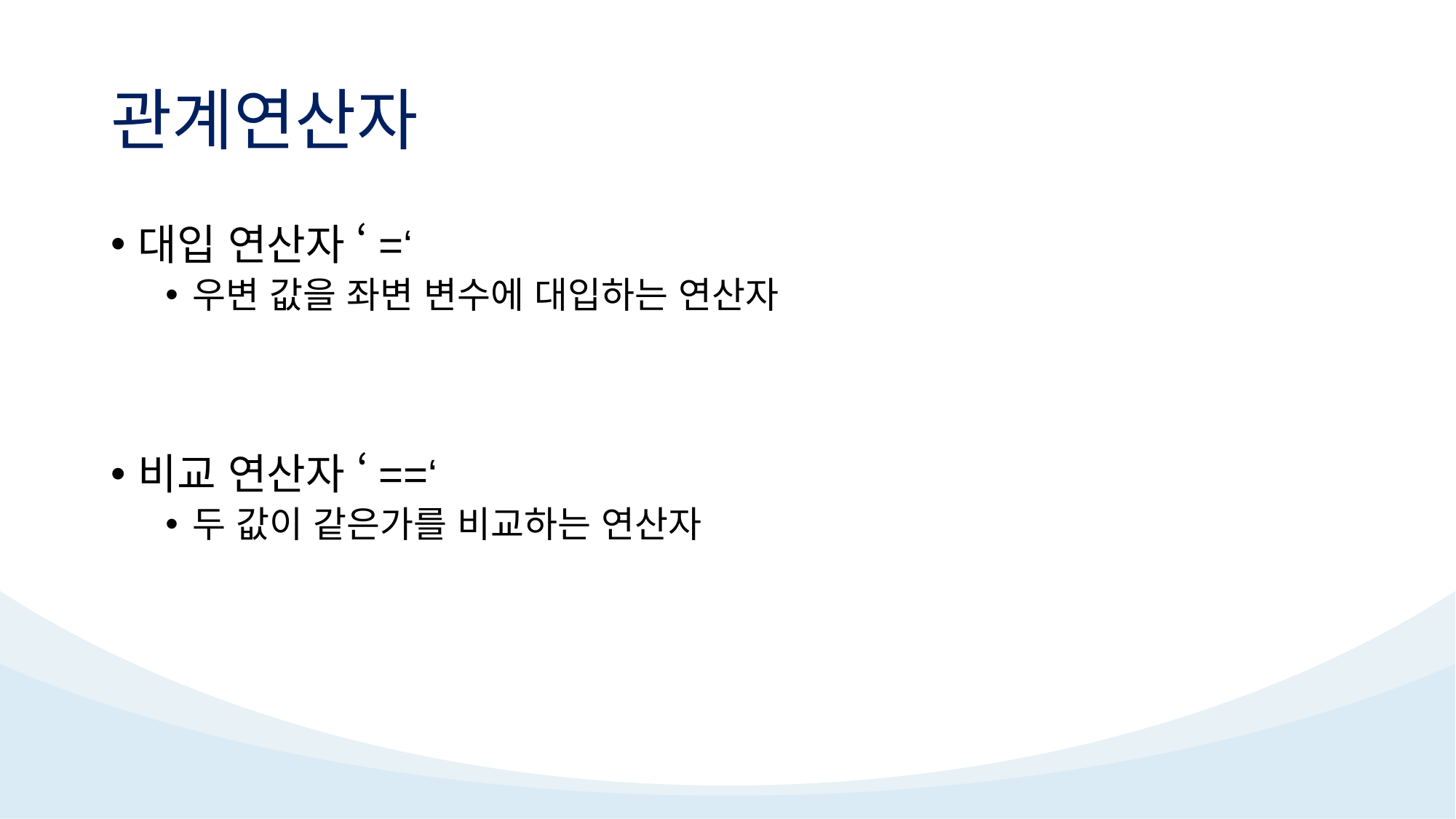

# 관계연산자
대입 연산자 ‘=‘
우변 값을 좌변 변수에 대입하는 연산자

비교 연산자 ‘==‘
두 값이 같은가를 비교하는 연산자